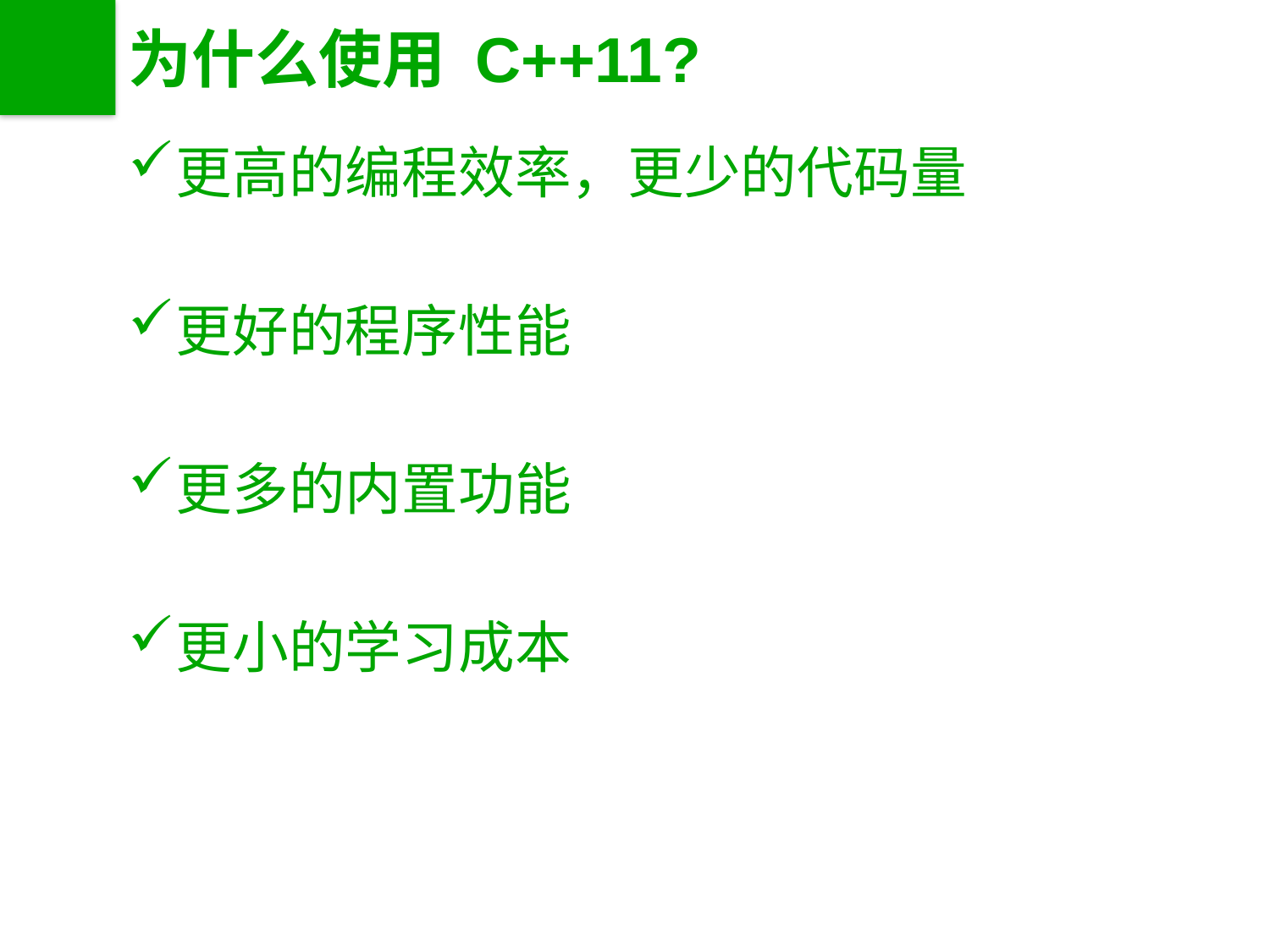

# 为什么使用 C++11?
更高的编程效率，更少的代码量

更好的程序性能

更多的内置功能

更小的学习成本